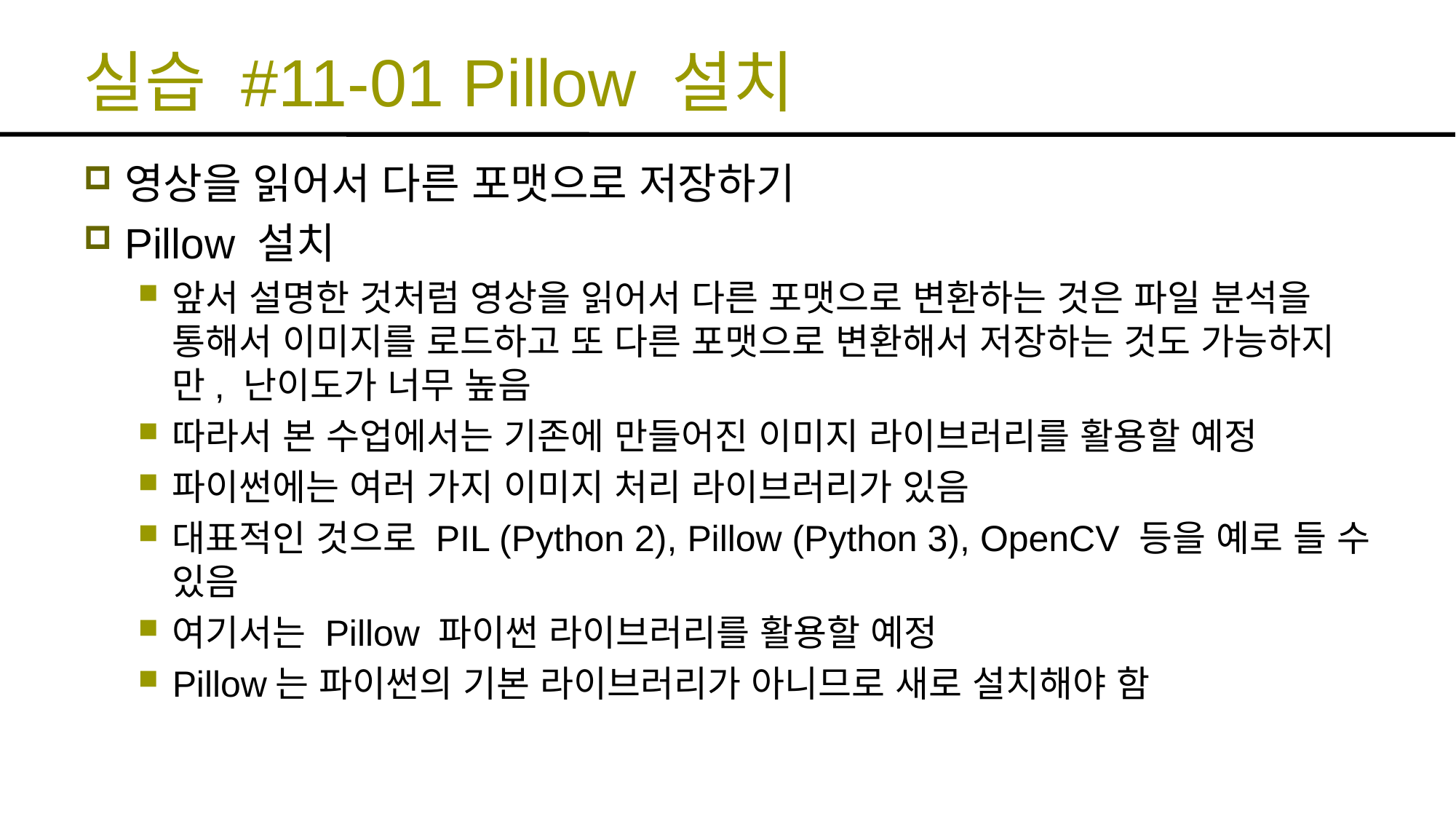

# 실습 #11-01 Pillow 설치
영상을 읽어서 다른 포맷으로 저장하기
Pillow 설치
앞서 설명한 것처럼 영상을 읽어서 다른 포맷으로 변환하는 것은 파일 분석을 통해서 이미지를 로드하고 또 다른 포맷으로 변환해서 저장하는 것도 가능하지만, 난이도가 너무 높음
따라서 본 수업에서는 기존에 만들어진 이미지 라이브러리를 활용할 예정
파이썬에는 여러 가지 이미지 처리 라이브러리가 있음
대표적인 것으로 PIL (Python 2), Pillow (Python 3), OpenCV 등을 예로 들 수 있음
여기서는 Pillow 파이썬 라이브러리를 활용할 예정
Pillow는 파이썬의 기본 라이브러리가 아니므로 새로 설치해야 함